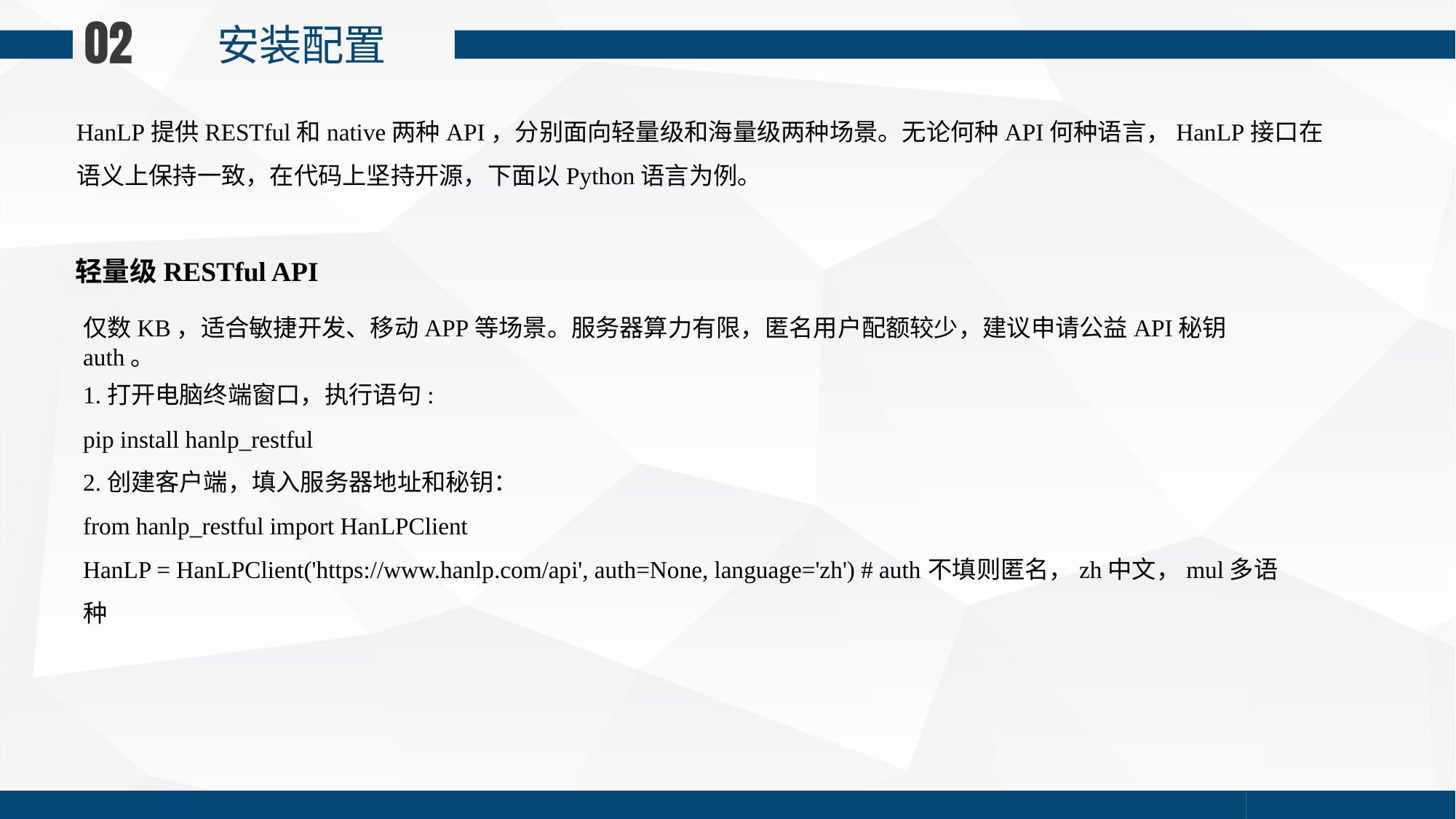

02
 安装配置

HanLP提供RESTful和native两种API，分别面向轻量级和海量级两种场景。无论何种API何种语言，HanLP接口在语义上保持一致，在代码上坚持开源，下面以Python语言为例。

轻量级RESTful API
仅数KB，适合敏捷开发、移动APP等场景。服务器算力有限，匿名用户配额较少，建议申请公益API秘钥auth。
1.打开电脑终端窗口，执行语句:
pip install hanlp_restful
2.创建客户端，填入服务器地址和秘钥：
from hanlp_restful import HanLPClient
HanLP = HanLPClient('https://www.hanlp.com/api', auth=None, language='zh') # auth不填则匿名，zh中文，mul多语种